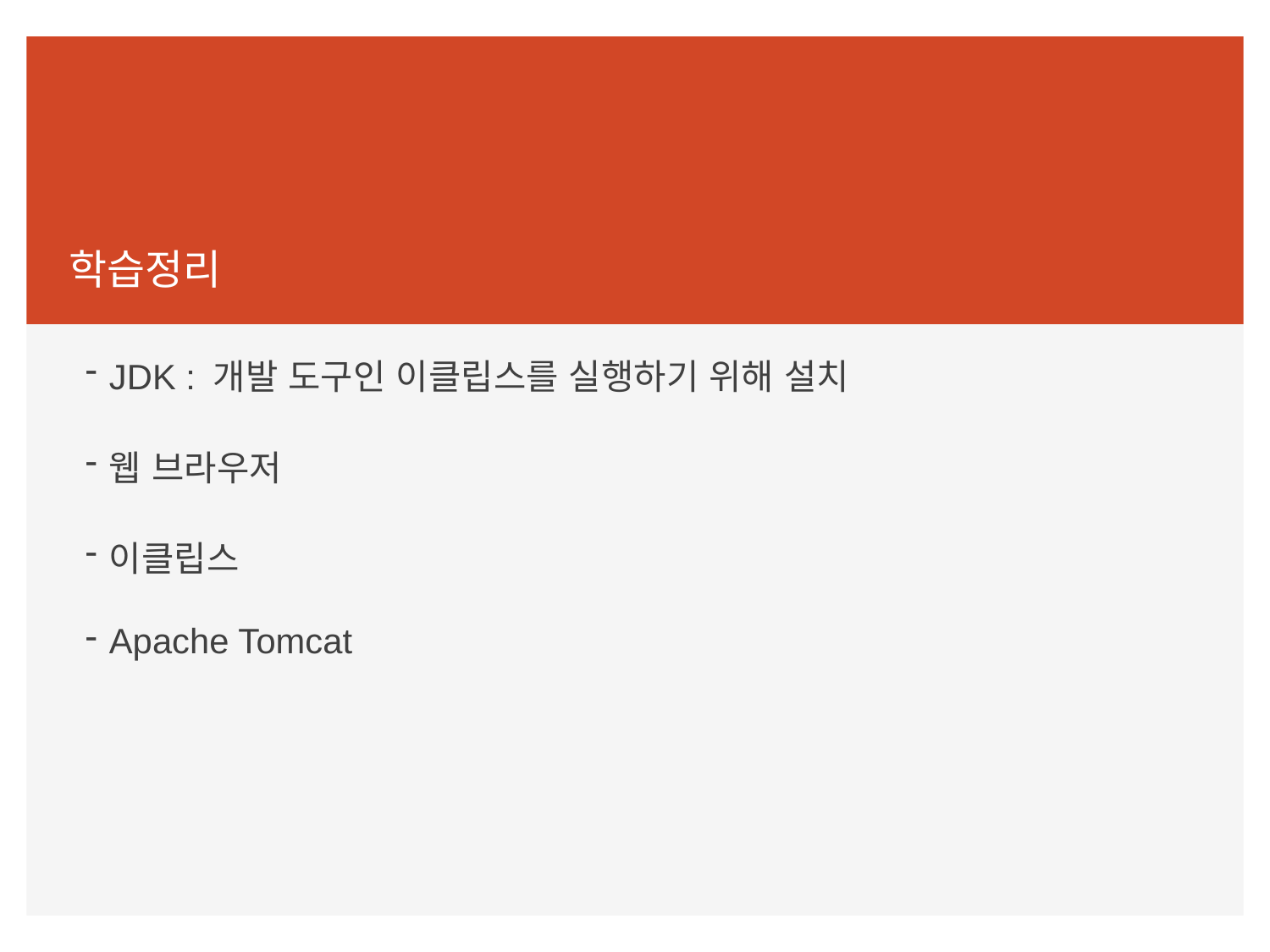

학습정리
JDK : 개발 도구인 이클립스를 실행하기 위해 설치
웹 브라우저
이클립스
Apache Tomcat